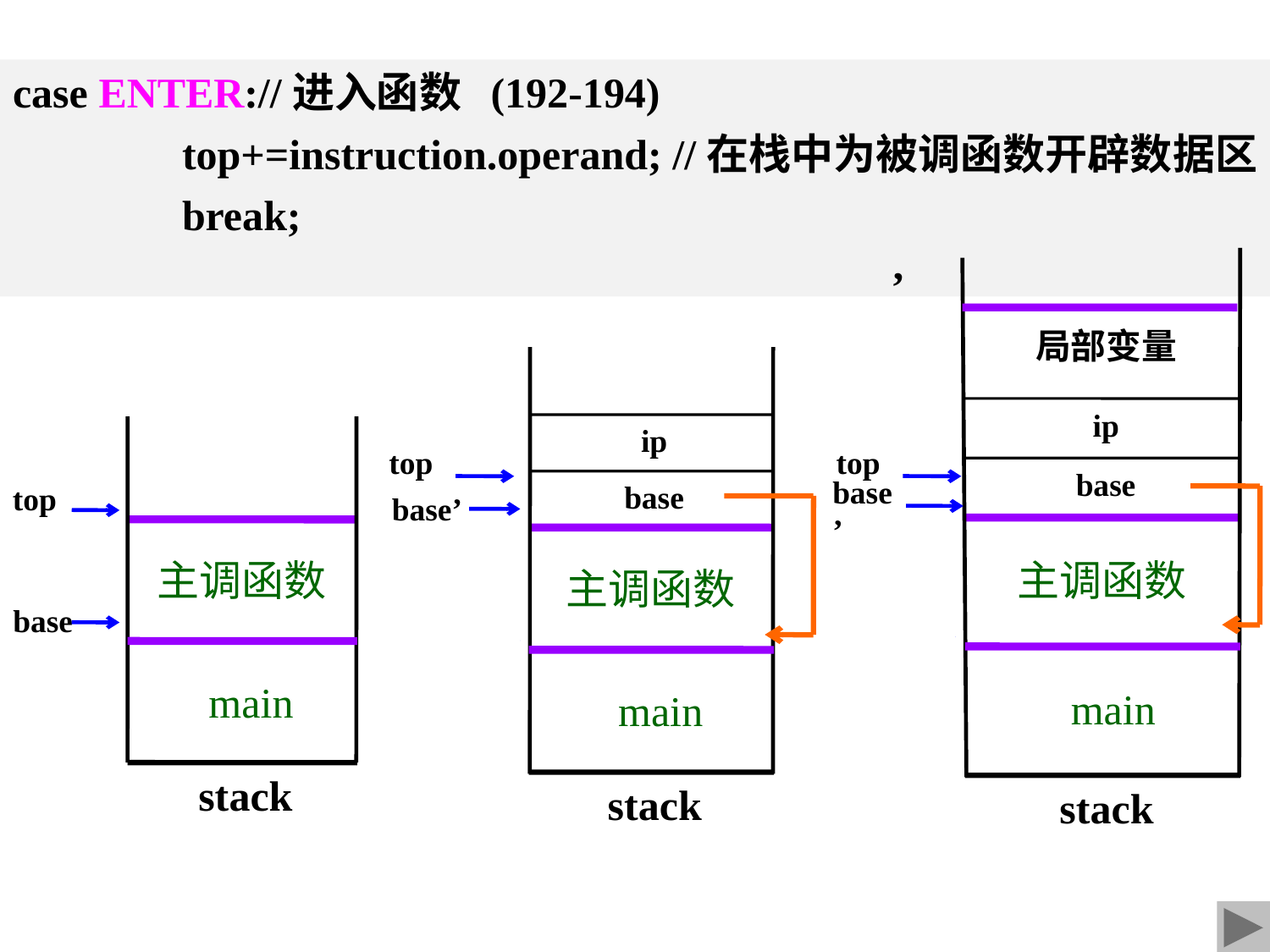

case ENTER://进入函数  (192-194)
                top+=instruction.operand; //在栈中为被调函数开辟数据区
                break;

ip

base
base’

top

主调函数
base

main

stack
’

局部变量

ip

base

to
base’

主调函数
base

main

stack
top

主调函数
base

main

stack
top
top